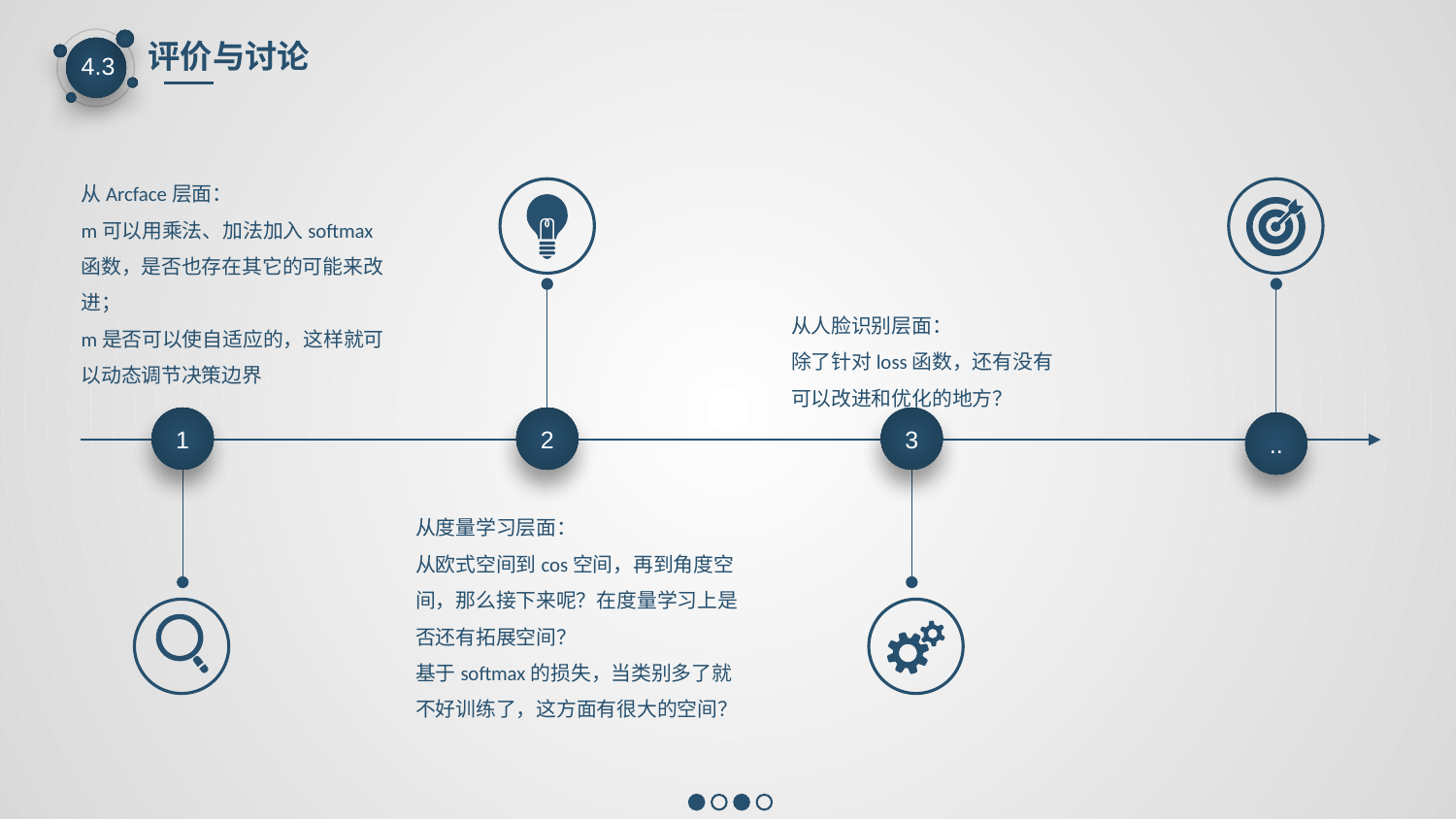

评价与讨论
4.3
从Arcface层面：
m可以用乘法、加法加入softmax函数，是否也存在其它的可能来改进；
m是否可以使自适应的，这样就可以动态调节决策边界

从人脸识别层面：
除了针对loss函数，还有没有可以改进和优化的地方？
2
3
1
..
从度量学习层面：
从欧式空间到cos空间，再到角度空间，那么接下来呢？在度量学习上是否还有拓展空间？
基于softmax的损失，当类别多了就不好训练了，这方面有很大的空间？